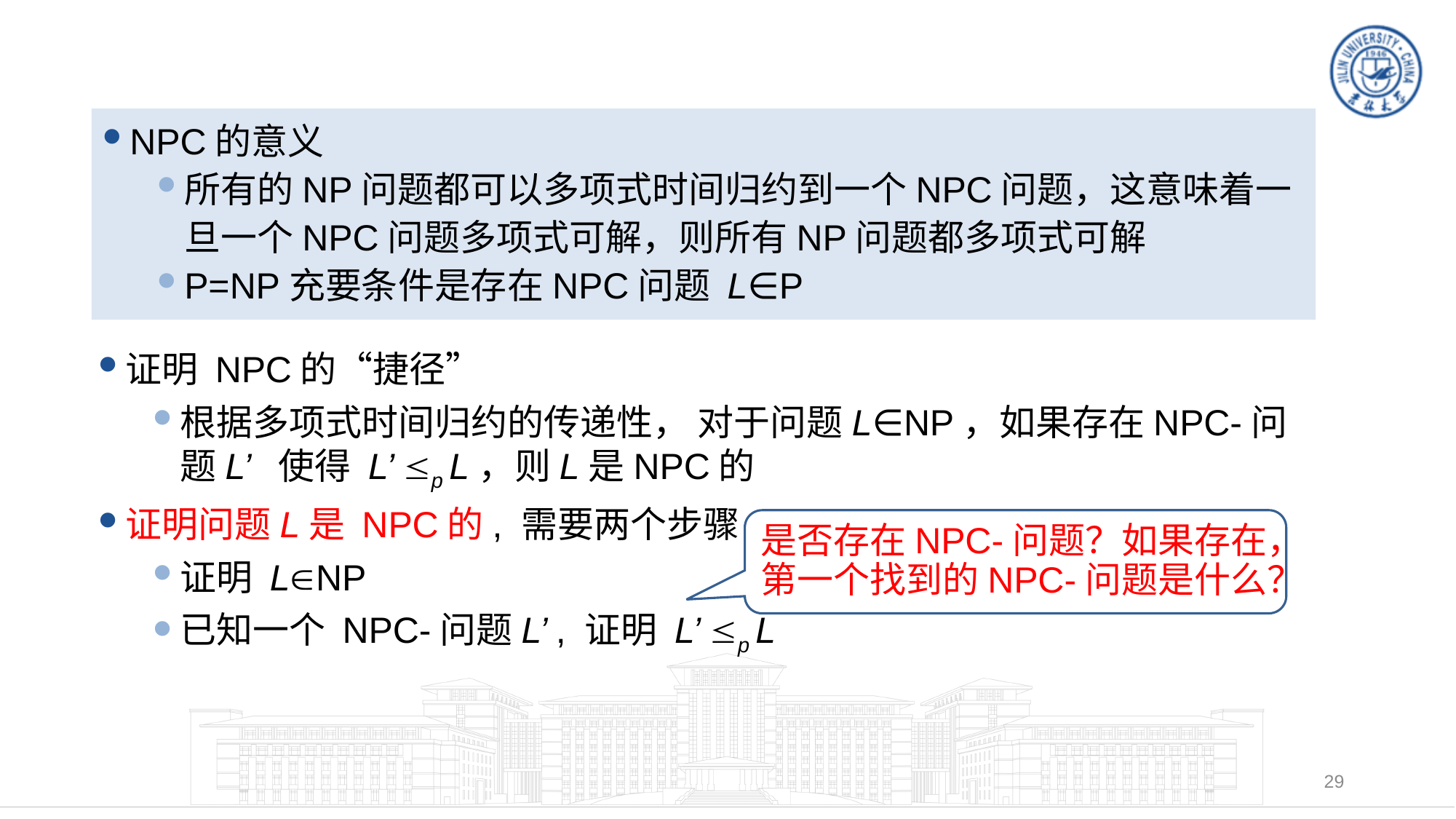

NPC的意义
所有的NP问题都可以多项式时间归约到一个NPC问题，这意味着一旦一个NPC问题多项式可解，则所有NP问题都多项式可解
P=NP充要条件是存在NPC问题 L∈P
证明 NPC的“捷径”
根据多项式时间归约的传递性， 对于问题L∈NP，如果存在NPC-问题L’  使得 L’ ≤p L，则L是NPC的
证明问题L是 NPC的, 需要两个步骤:
证明 L∈NP
已知一个 NPC-问题L’ , 证明 L’ ≤p L

是否存在NPC-问题？如果存在，第一个找到的NPC-问题是什么？
29